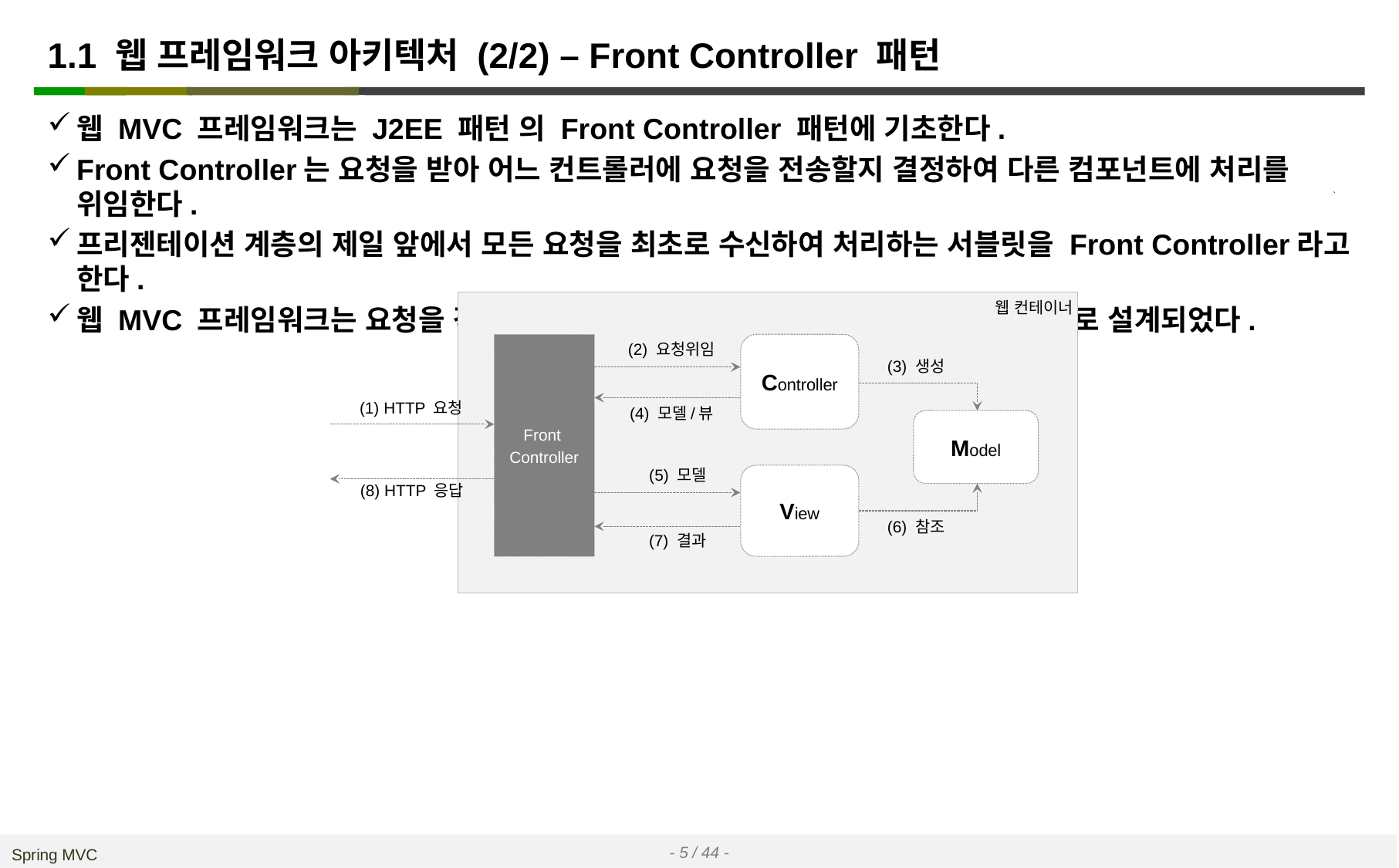

# 1.1 웹 프레임워크 아키텍처 (2/2) – Front Controller 패턴
웹 MVC 프레임워크는 J2EE 패턴 의 Front Controller 패턴에 기초한다.
Front Controller는 요청을 받아 어느 컨트롤러에 요청을 전송할지 결정하여 다른 컴포넌트에 처리를 위임한다.
프리젠테이션 계층의 제일 앞에서 모든 요청을 최초로 수신하여 처리하는 서블릿을 Front Controller라고 한다.
웹 MVC 프레임워크는 요청을 각 컨트롤러로 분기하는 메인(중앙) 서블릿 중심으로 설계되었다.
웹 컨테이너
(2) 요청위임
Front
Controller
Controller
(3) 생성

(1) HTTP 요청
(4) 모델/뷰

Model

(5) 모델

View
(8) HTTP 응답

(6) 참조

(7) 결과